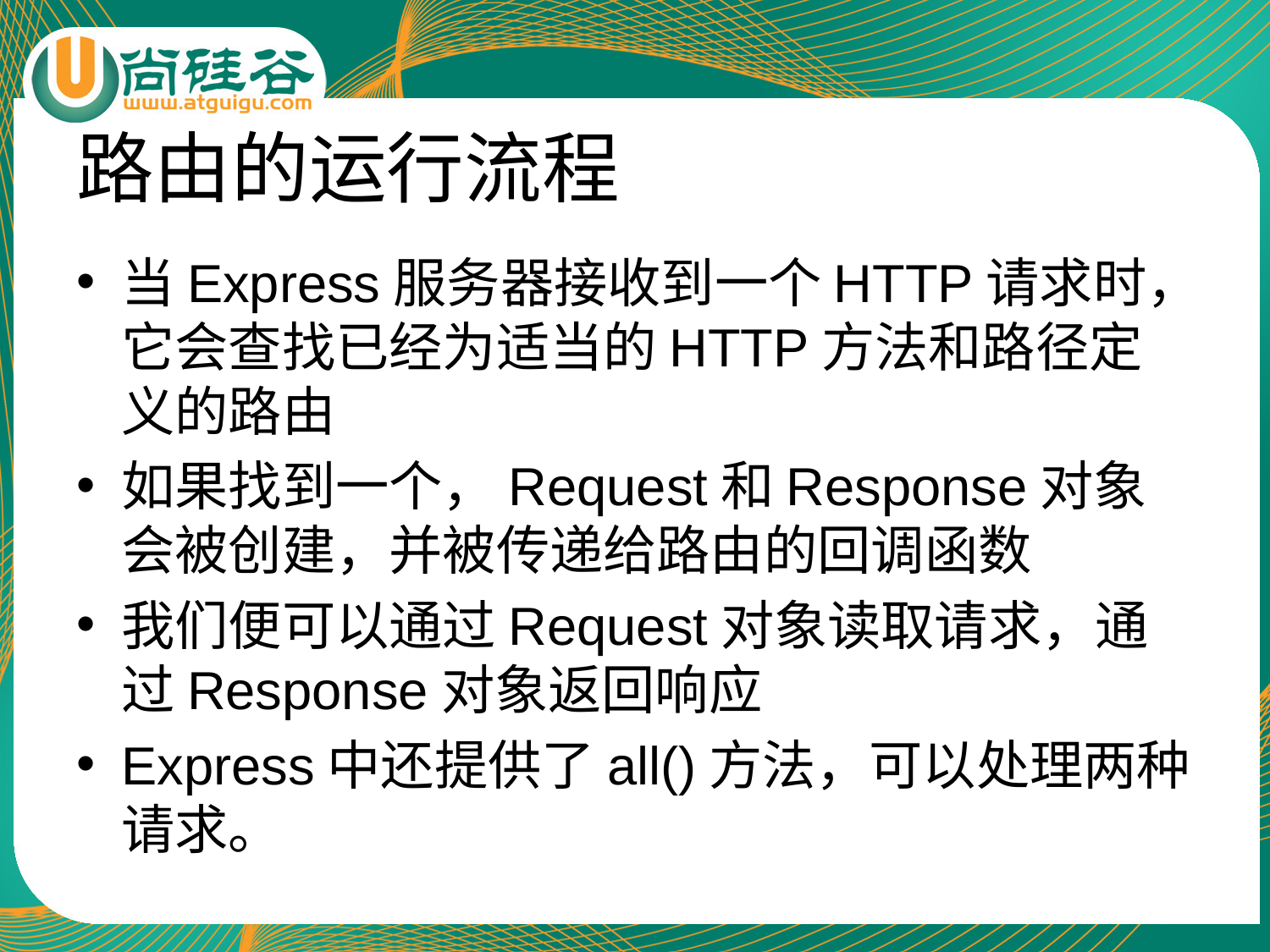

# 路由的运行流程
当Express服务器接收到一个HTTP请求时，它会查找已经为适当的HTTP方法和路径定义的路由
如果找到一个，Request和Response对象会被创建，并被传递给路由的回调函数
我们便可以通过Request对象读取请求，通过Response对象返回响应
Express中还提供了all()方法，可以处理两种请求。